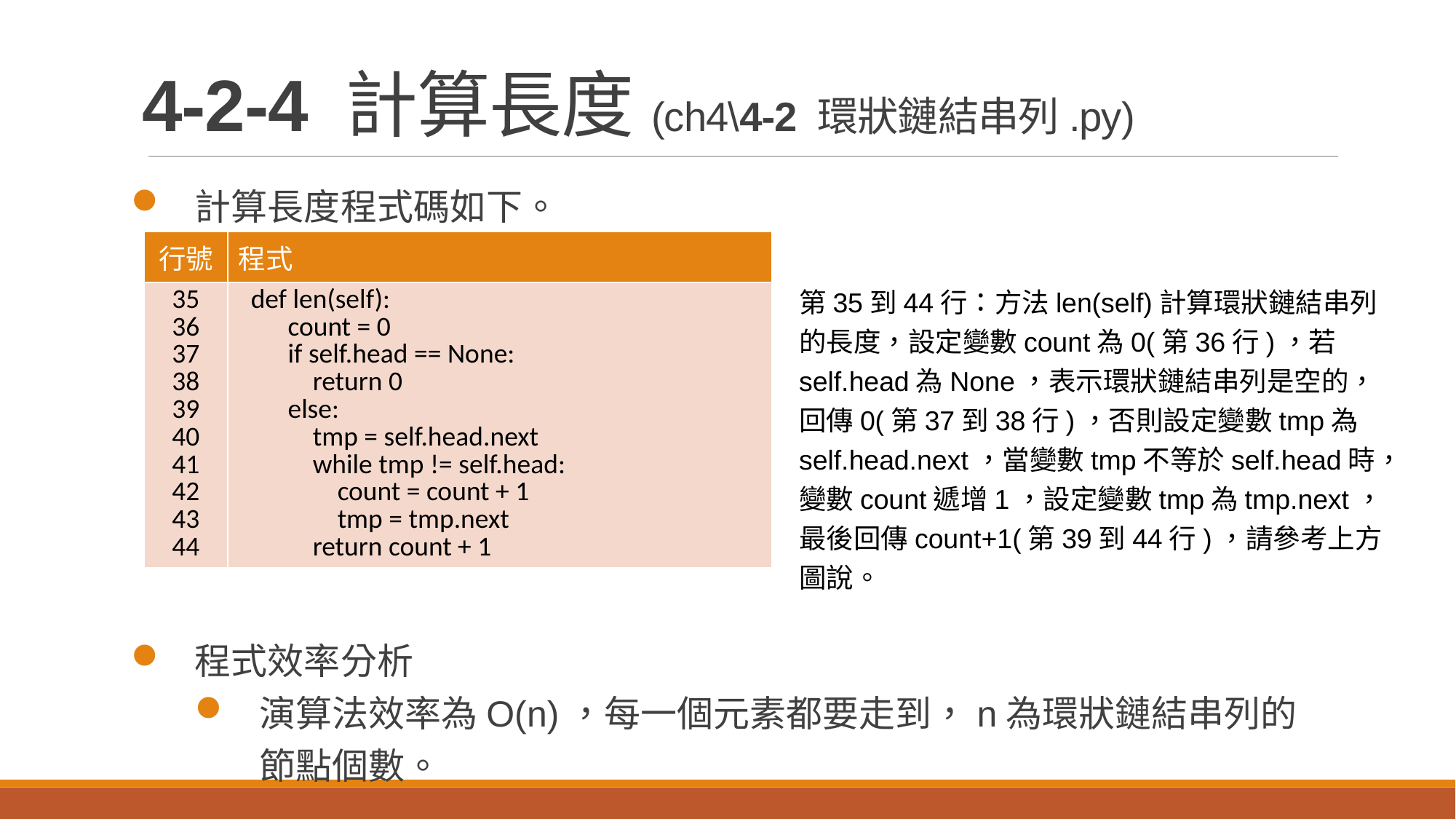

# 4-2-4 計算長度(ch4\4-2 環狀鏈結串列.py)
計算長度程式碼如下。

程式效率分析
演算法效率為O(n)，每一個元素都要走到，n為環狀鏈結串列的節點個數。

| 行號 | 程式 |
| --- | --- |
| 35 36 37 38 39 40 41 42 43 44 | def len(self): count = 0 if self.head == None: return 0 else: tmp = self.head.next while tmp != self.head: count = count + 1 tmp = tmp.next return count + 1 |
第35到44行：方法len(self)計算環狀鏈結串列的長度，設定變數count為0(第36行)，若self.head為None，表示環狀鏈結串列是空的，回傳0(第37到38行)，否則設定變數tmp為self.head.next，當變數tmp不等於self.head時，變數count遞增1，設定變數tmp為tmp.next，最後回傳count+1(第39到44行)，請參考上方圖說。